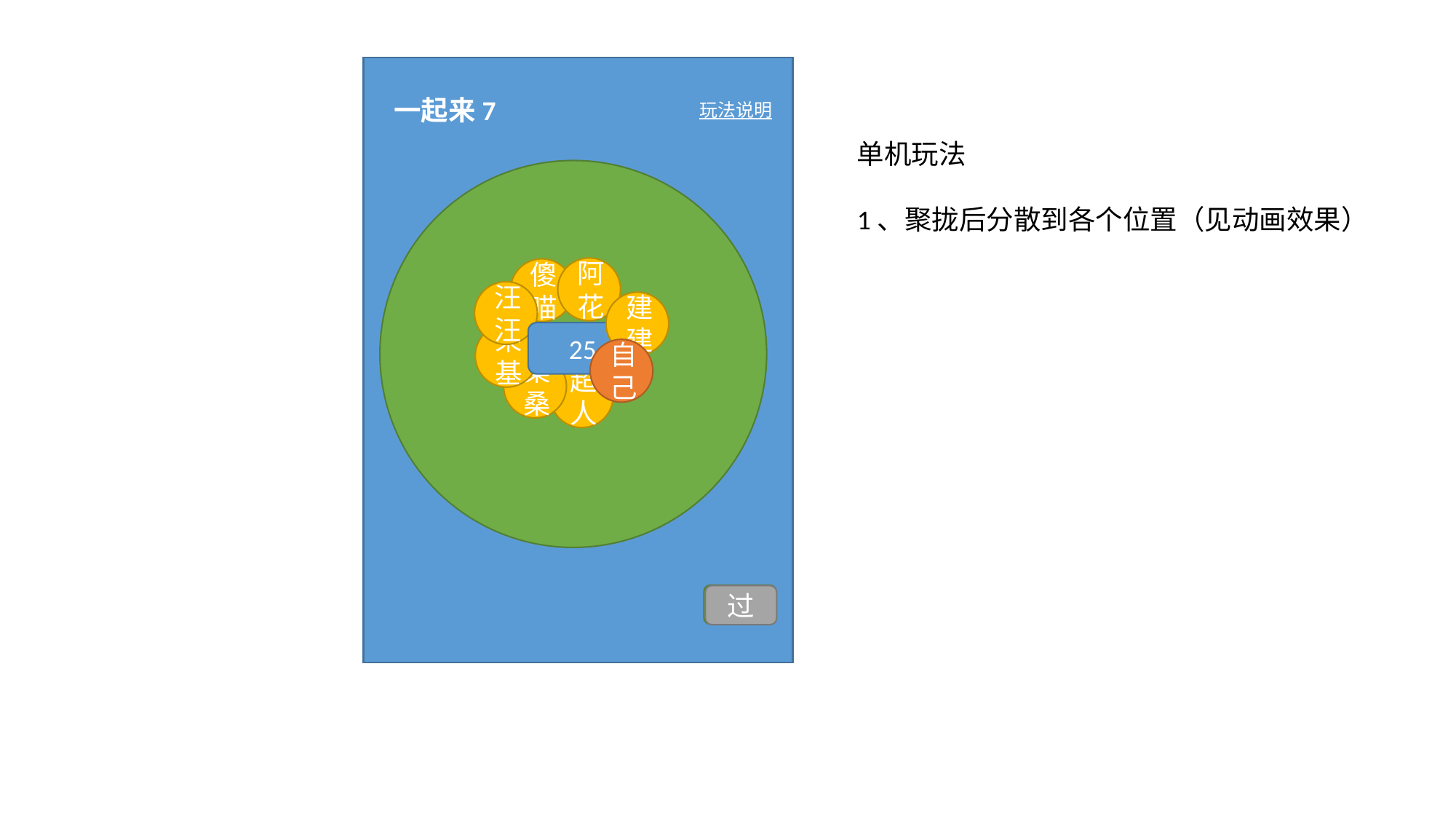

一起来7
玩法说明
单机玩法

1、聚拢后分散到各个位置（见动画效果）

阿花
傻喵
汪汪
建建
25
呆基
自己
桑桑
超人
过
过